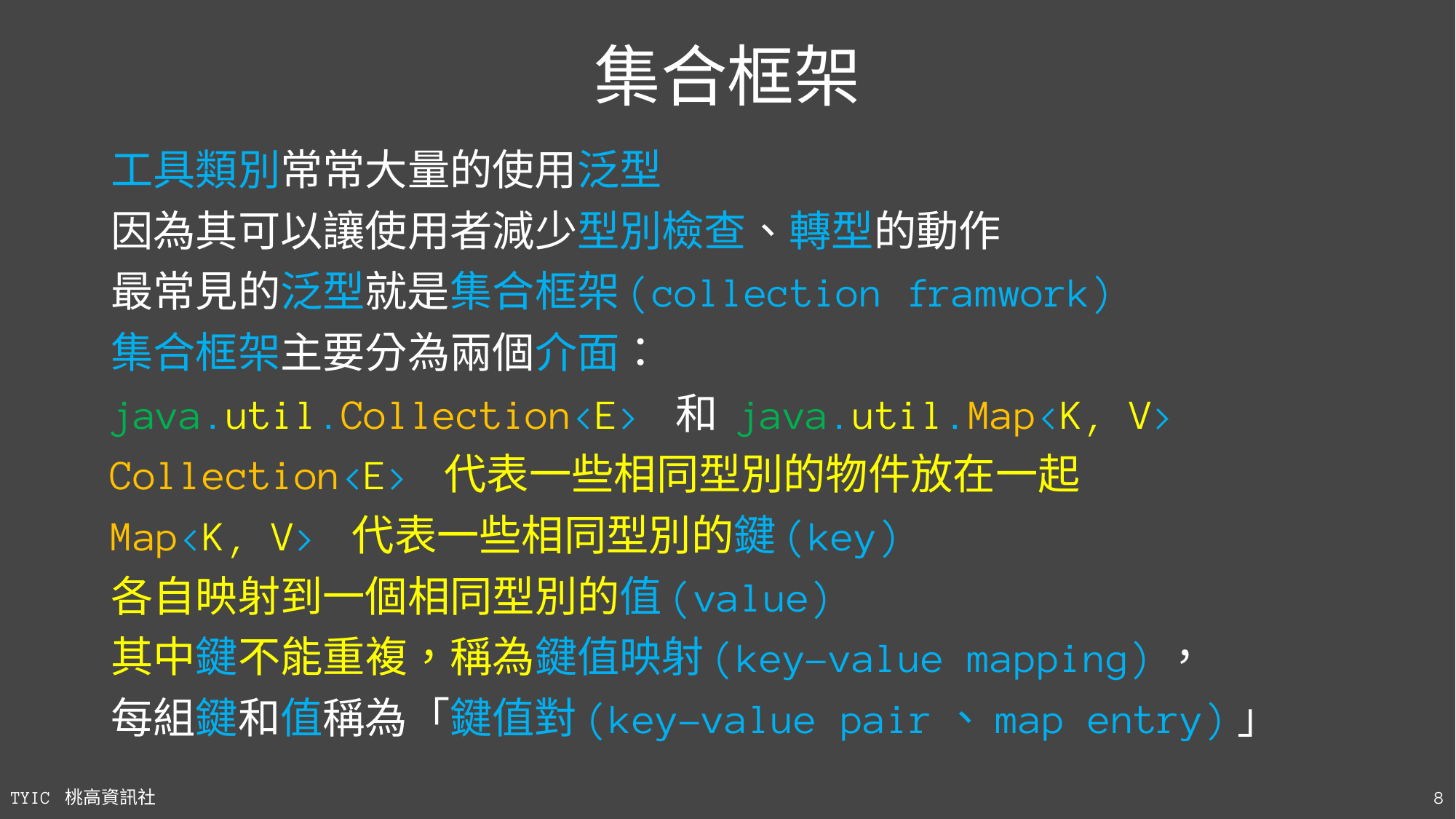

# 集合框架
工具類別常常大量的使用泛型
因為其可以讓使用者減少型別檢查、轉型的動作
最常見的泛型就是集合框架(collection framwork)
集合框架主要分為兩個介面：
java.util.Collection<E> 和 java.util.Map<K, V>
Collection<E> 代表一些相同型別的物件放在一起
Map<K, V> 代表一些相同型別的鍵(key)
各自映射到一個相同型別的值(value)
其中鍵不能重複，稱為鍵值映射(key-value mapping)，
每組鍵和值稱為「鍵值對(key-value pair、map entry)」